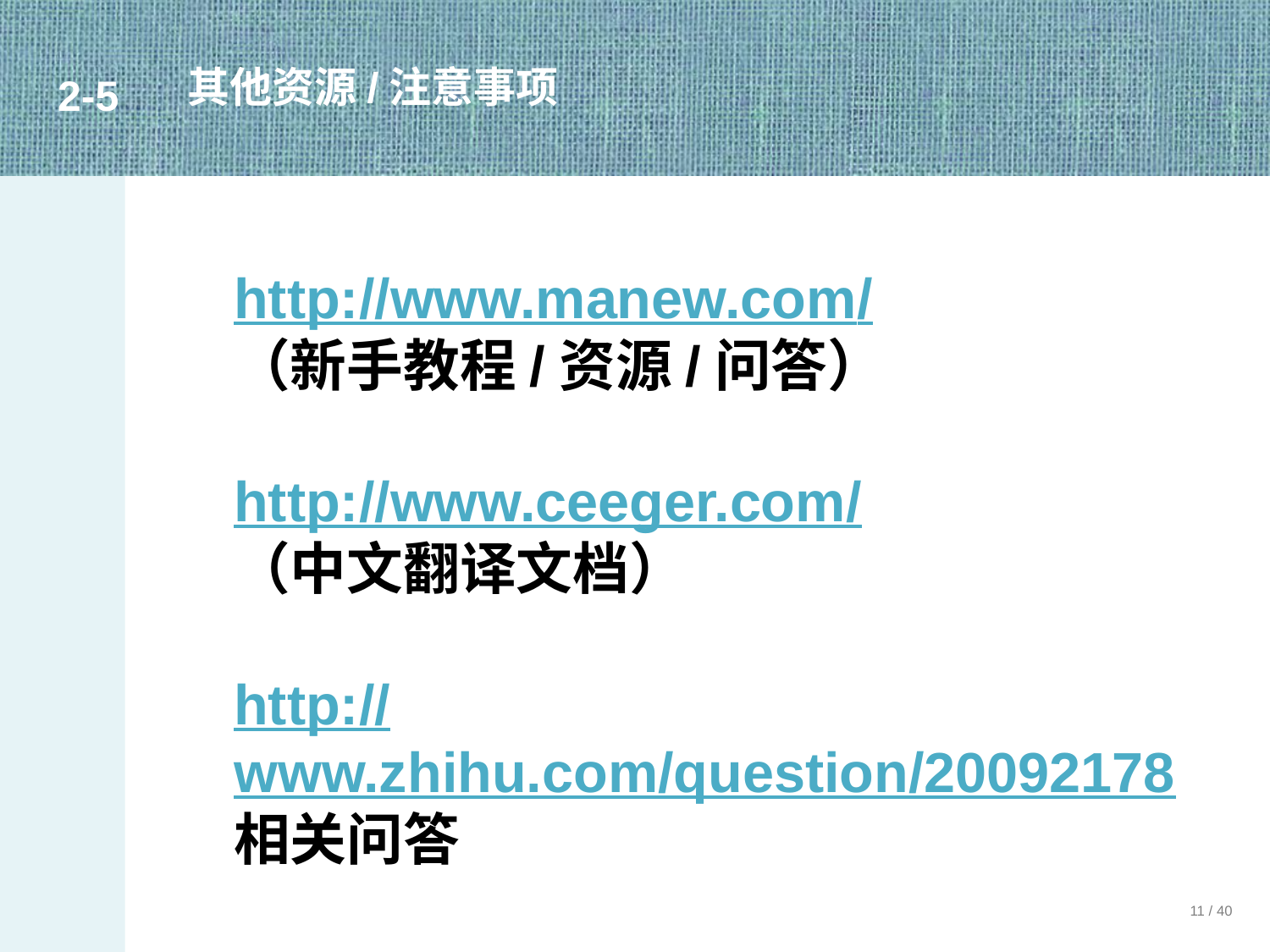

2-5
其他资源/注意事项
http://www.manew.com/
（新手教程/资源/问答）

http://www.ceeger.com/
（中文翻译文档）

http://www.zhihu.com/question/20092178
相关问答
11 / 40